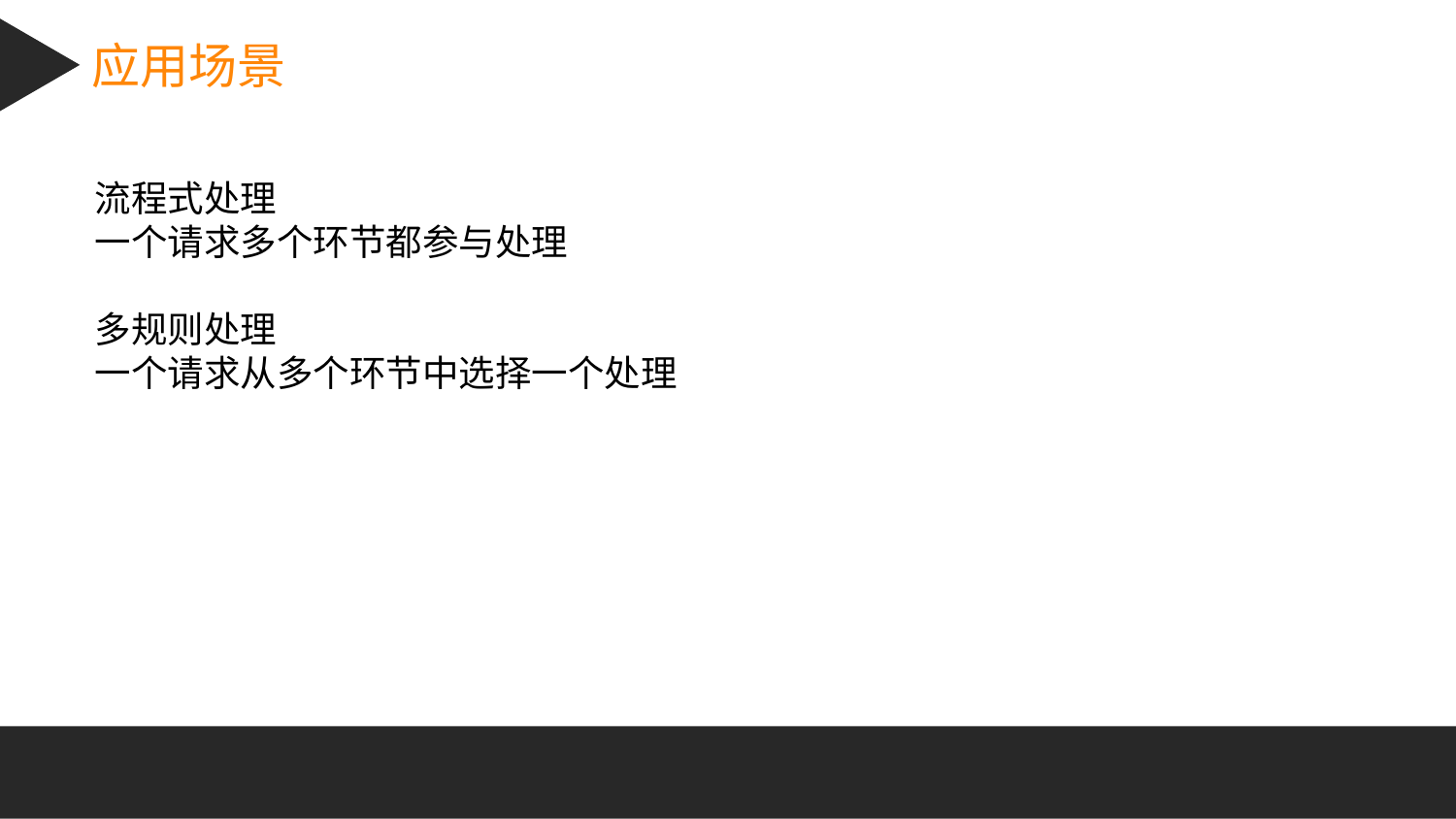

应用场景
流程式处理
一个请求多个环节都参与处理

多规则处理
一个请求从多个环节中选择一个处理